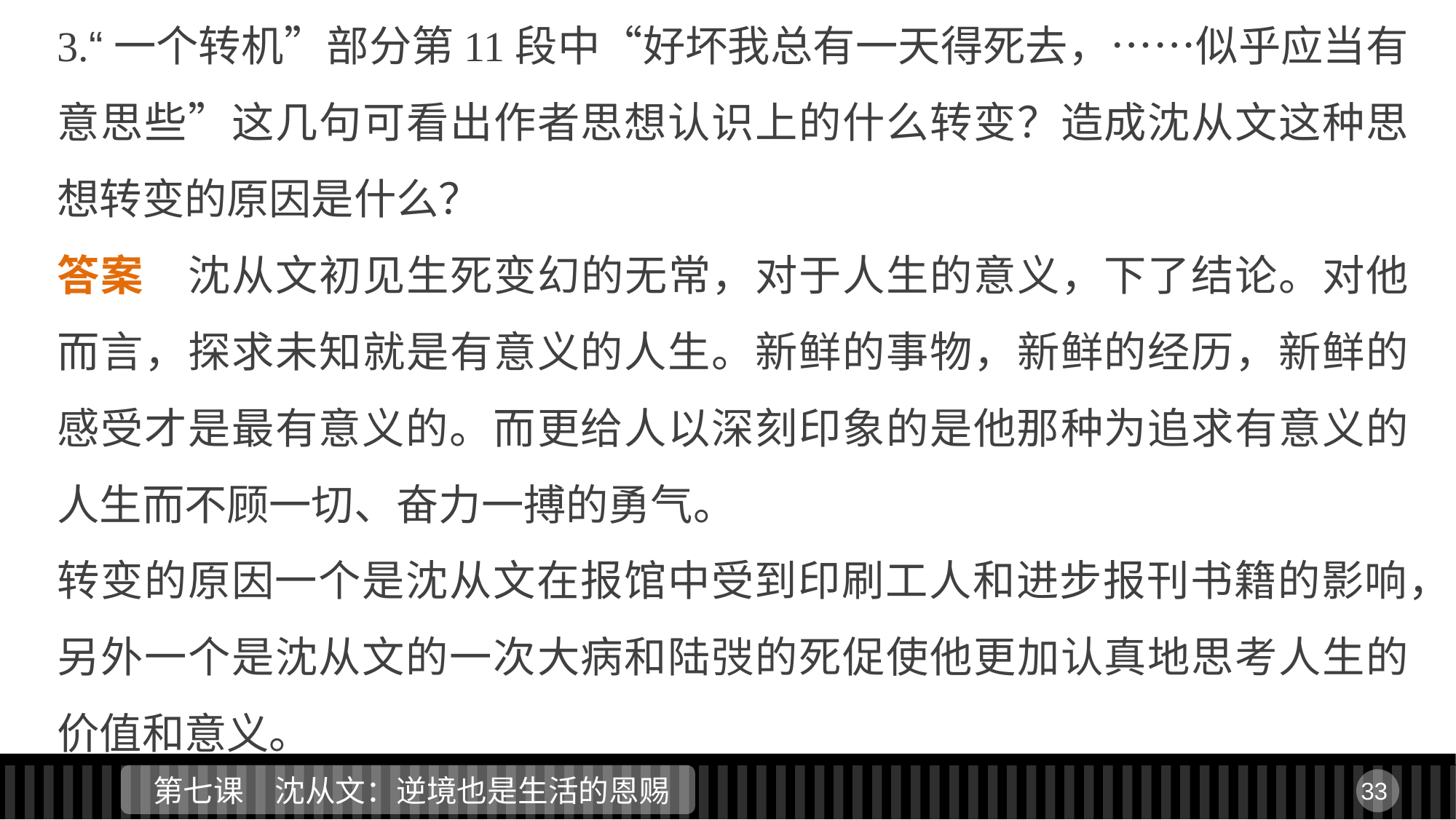

3.“一个转机”部分第11段中“好坏我总有一天得死去，……似乎应当有意思些”这几句可看出作者思想认识上的什么转变？造成沈从文这种思想转变的原因是什么？
答案　沈从文初见生死变幻的无常，对于人生的意义，下了结论。对他而言，探求未知就是有意义的人生。新鲜的事物，新鲜的经历，新鲜的感受才是最有意义的。而更给人以深刻印象的是他那种为追求有意义的人生而不顾一切、奋力一搏的勇气。
转变的原因一个是沈从文在报馆中受到印刷工人和进步报刊书籍的影响，另外一个是沈从文的一次大病和陆弢的死促使他更加认真地思考人生的价值和意义。